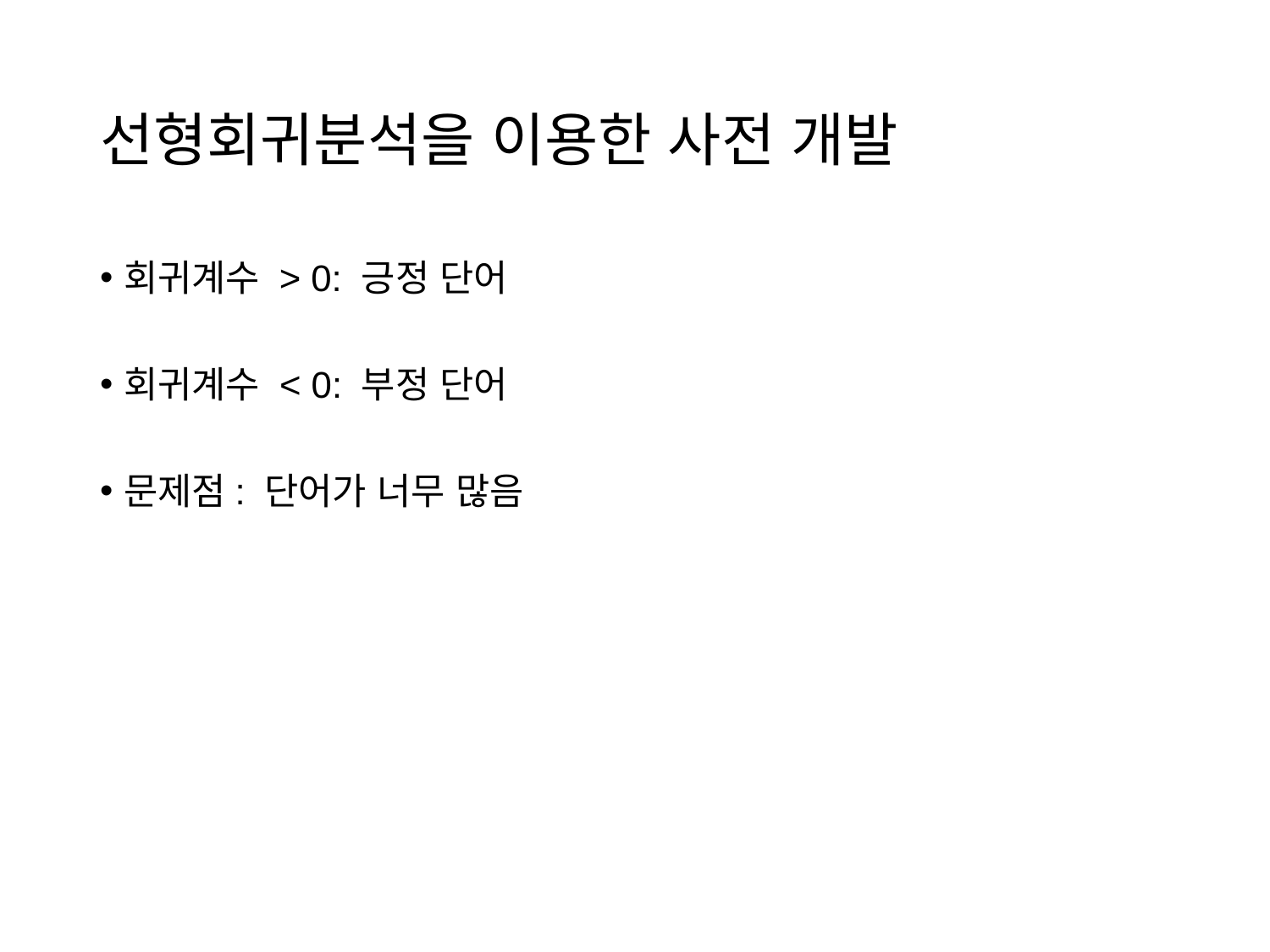

# 선형회귀분석을 이용한 사전 개발
회귀계수 > 0: 긍정 단어

회귀계수 < 0: 부정 단어

문제점: 단어가 너무 많음